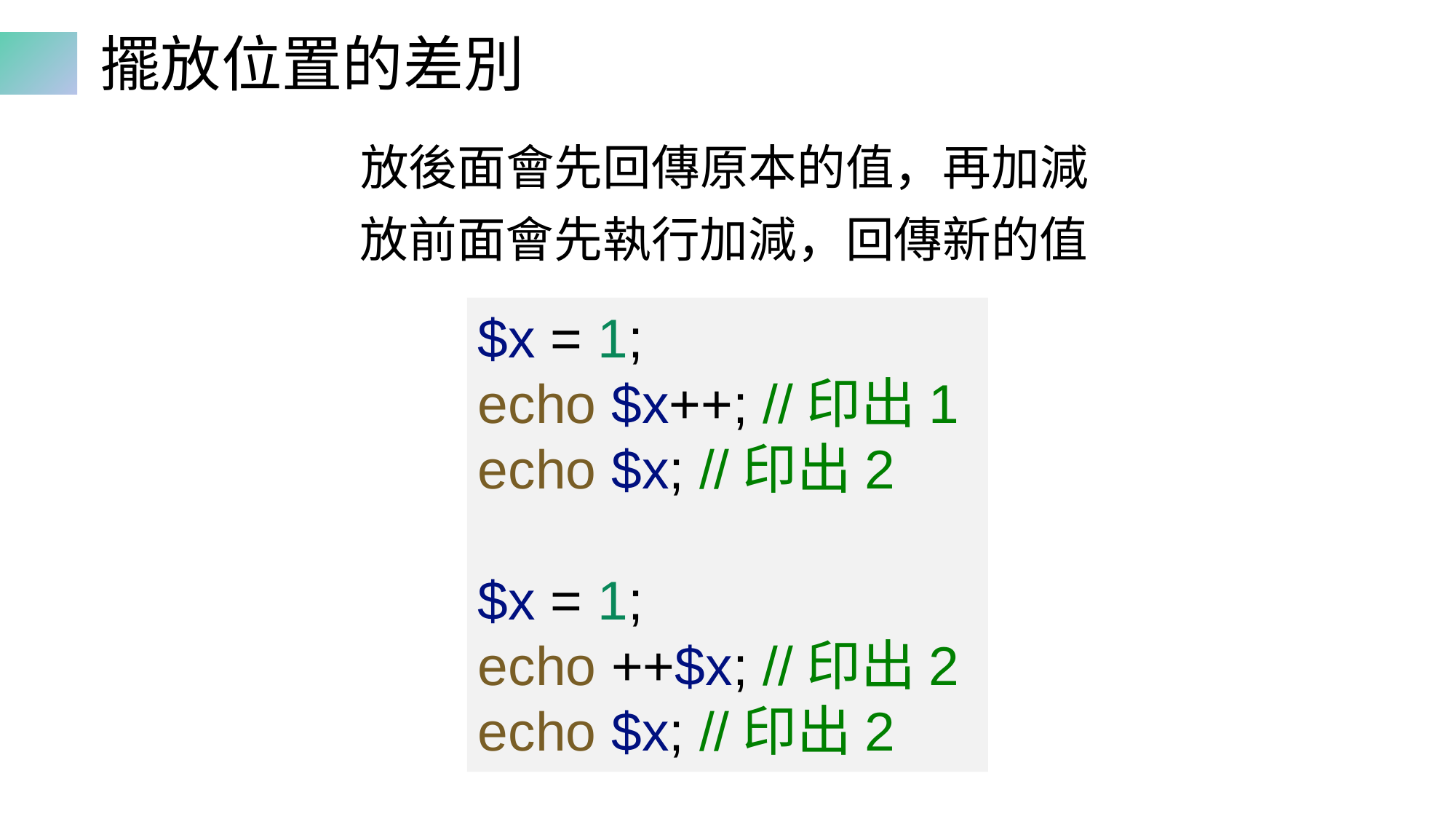

# 擺放位置的差別
放後面會先回傳原本的值，再加減
放前面會先執行加減，回傳新的值
$x = 1;
echo $x++; //印出1
echo $x; //印出2
$x = 1;
echo ++$x; //印出2
echo $x; //印出2